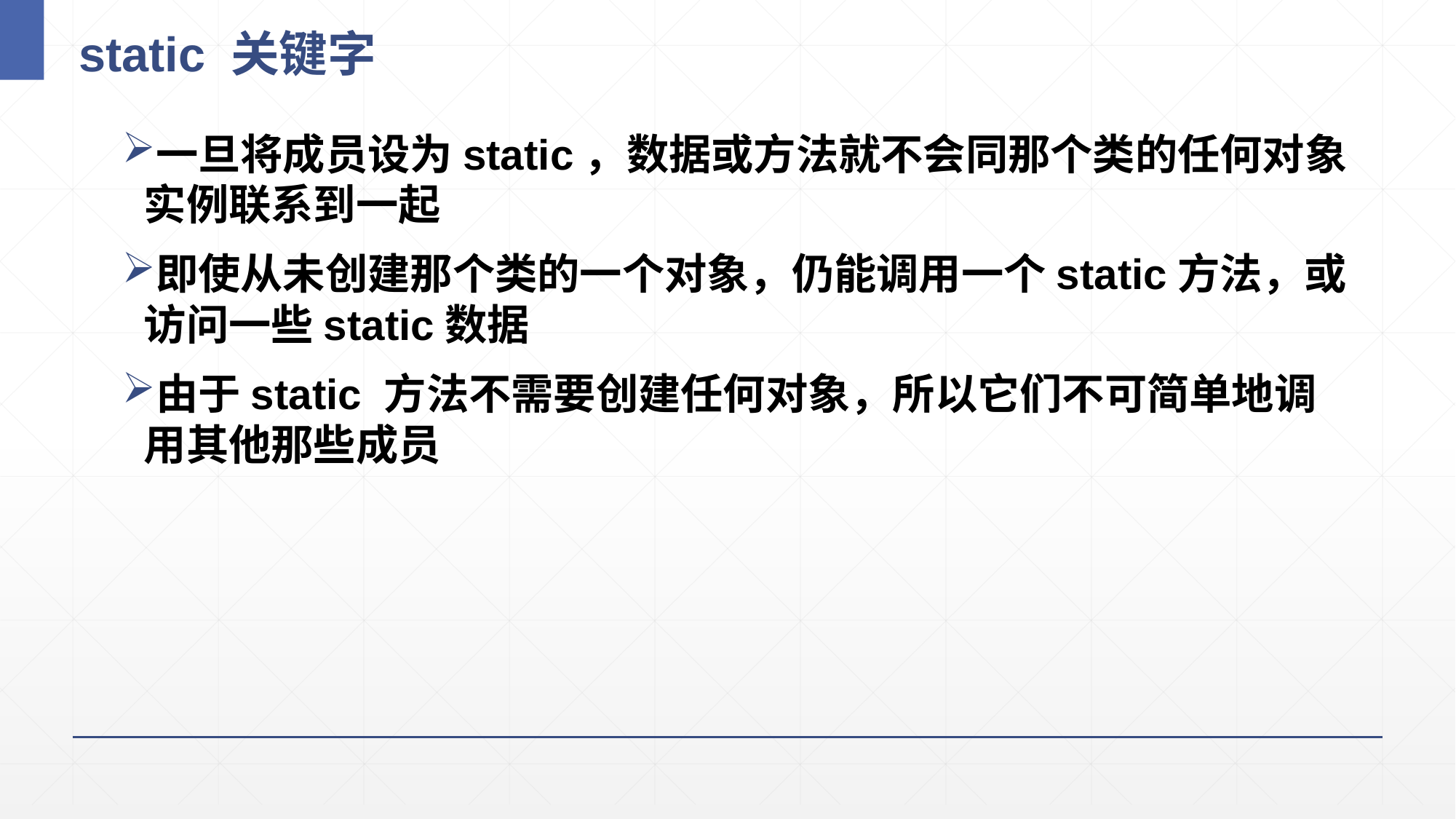

# static 关键字
一旦将成员设为static，数据或方法就不会同那个类的任何对象实例联系到一起
即使从未创建那个类的一个对象，仍能调用一个static方法，或访问一些static数据
由于static 方法不需要创建任何对象，所以它们不可简单地调用其他那些成员